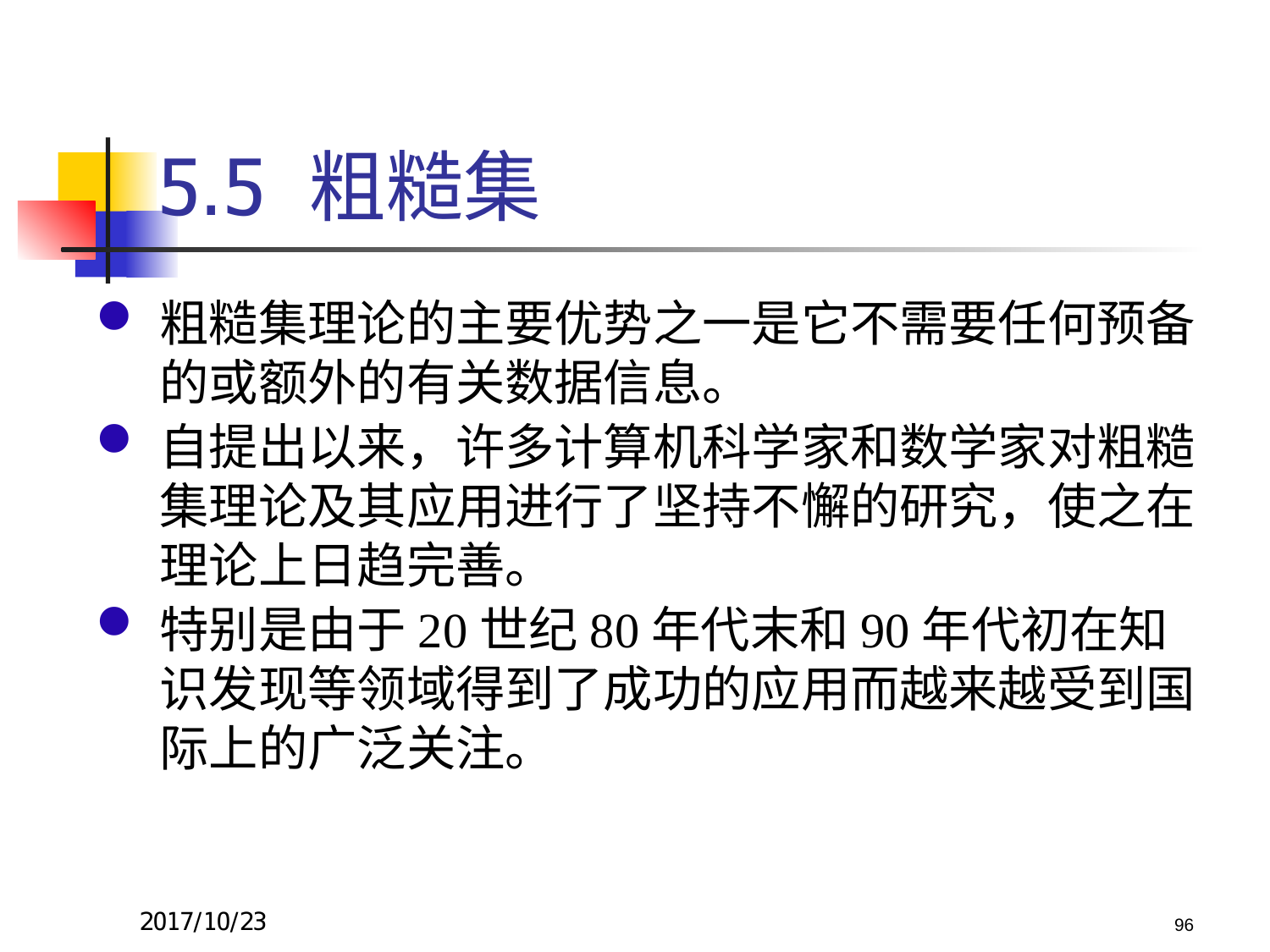

5.5 粗糙集
粗糙集理论的主要优势之一是它不需要任何预备的或额外的有关数据信息。
自提出以来，许多计算机科学家和数学家对粗糙集理论及其应用进行了坚持不懈的研究，使之在理论上日趋完善。
特别是由于20世纪80年代末和90年代初在知识发现等领域得到了成功的应用而越来越受到国际上的广泛关注。
2017/10/23
96